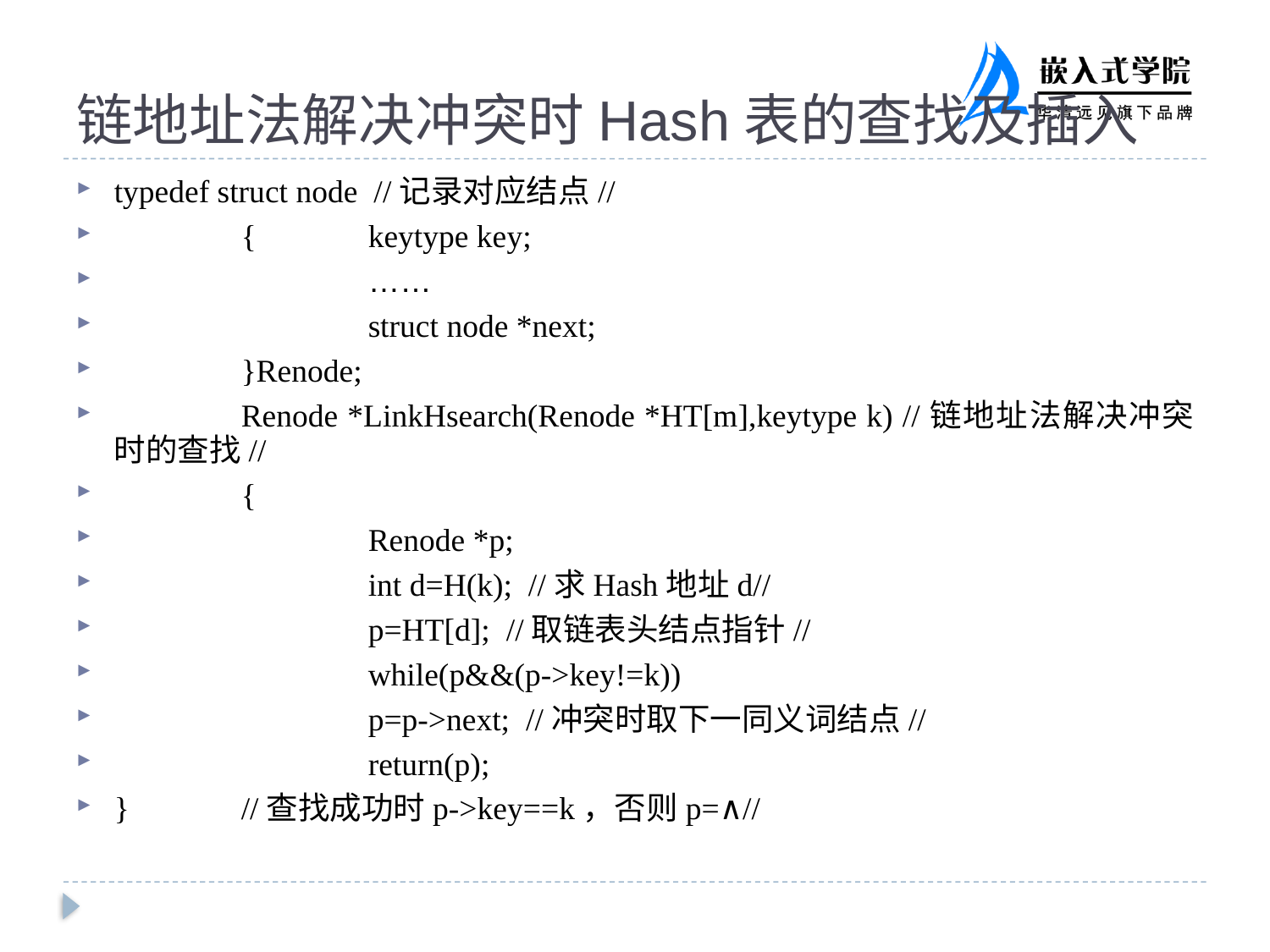

# 链地址法解决冲突时Hash表的查找及插入
typedef struct node  //记录对应结点//
	{ 	keytype key;
   		……
  		struct node *next;
	}Renode;
	Renode *LinkHsearch(Renode *HT[m],keytype k) //链地址法解决冲突时的查找//
	{
		Renode *p;
   		int d=H(k);  //求Hash地址d//
   		p=HT[d];  //取链表头结点指针//
   		while(p&&(p->key!=k))
     		p=p->next;  //冲突时取下一同义词结点//
   		return(p);
}   	//查找成功时p->key==k，否则p=∧//

178